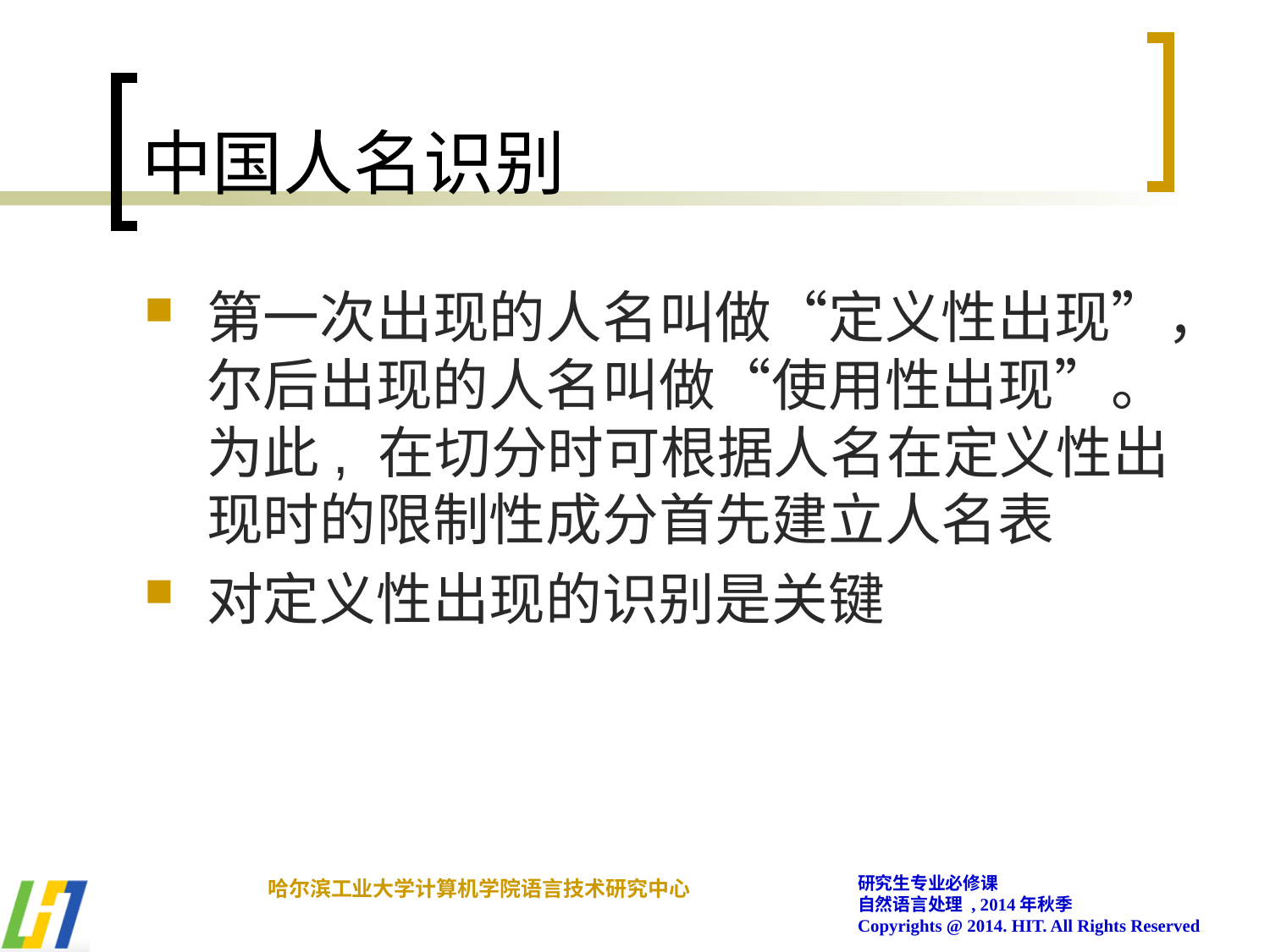

# 中国人名识别
第一次出现的人名叫做“定义性出现”，尔后出现的人名叫做“使用性出现”。 为此, 在切分时可根据人名在定义性出现时的限制性成分首先建立人名表
对定义性出现的识别是关键

研究生专业必修课
自然语言处理 , 2014年秋季
Copyrights @ 2014. HIT. All Rights Reserved
哈尔滨工业大学计算机学院语言技术研究中心